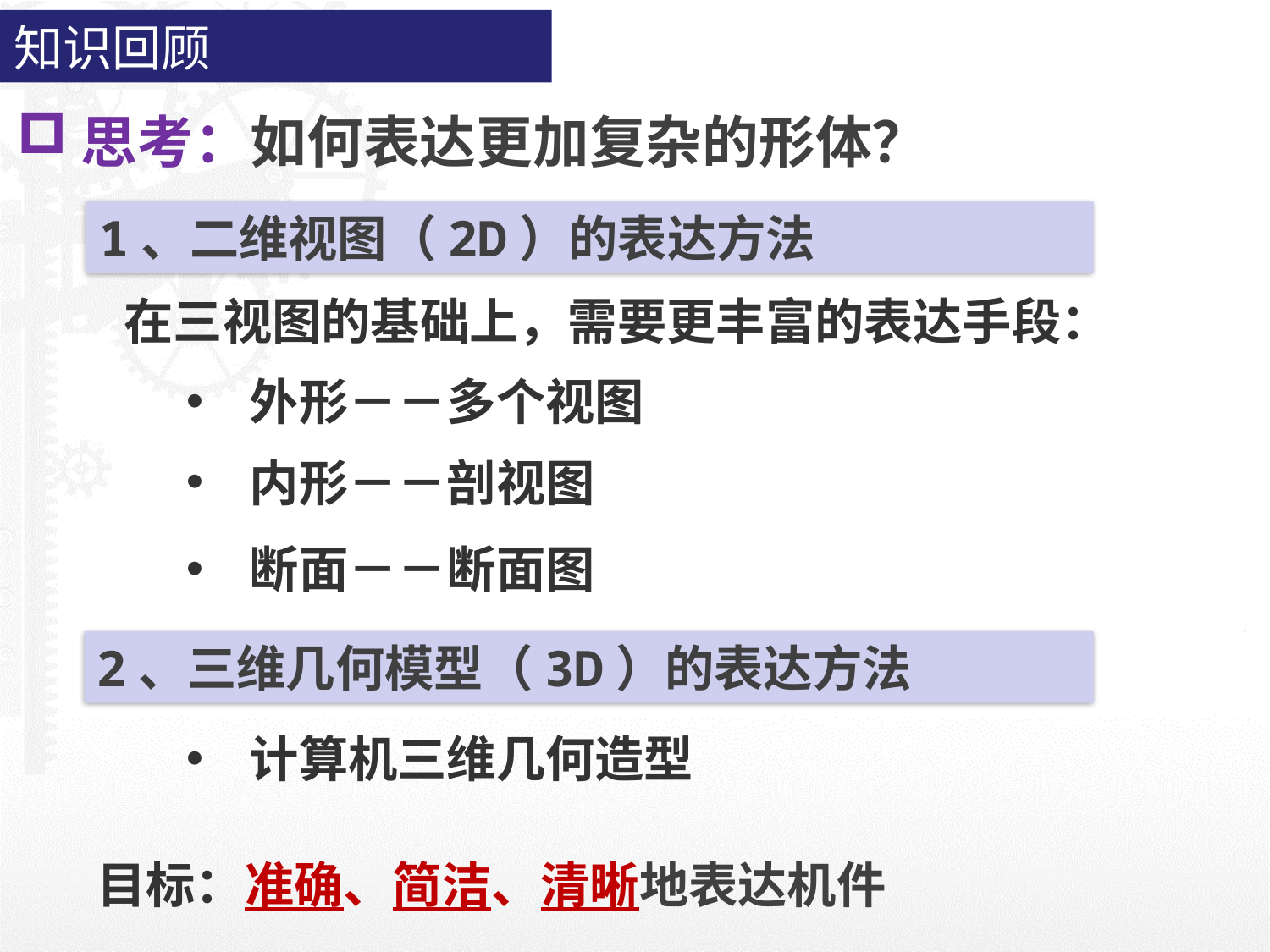

知识回顾
思考：如何表达更加复杂的形体？
1、二维视图（2D）的表达方法
 在三视图的基础上，需要更丰富的表达手段：
外形－－多个视图
内形－－剖视图
断面－－断面图
2、三维几何模型（3D）的表达方法
计算机三维几何造型
目标：准确、简洁、清晰地表达机件